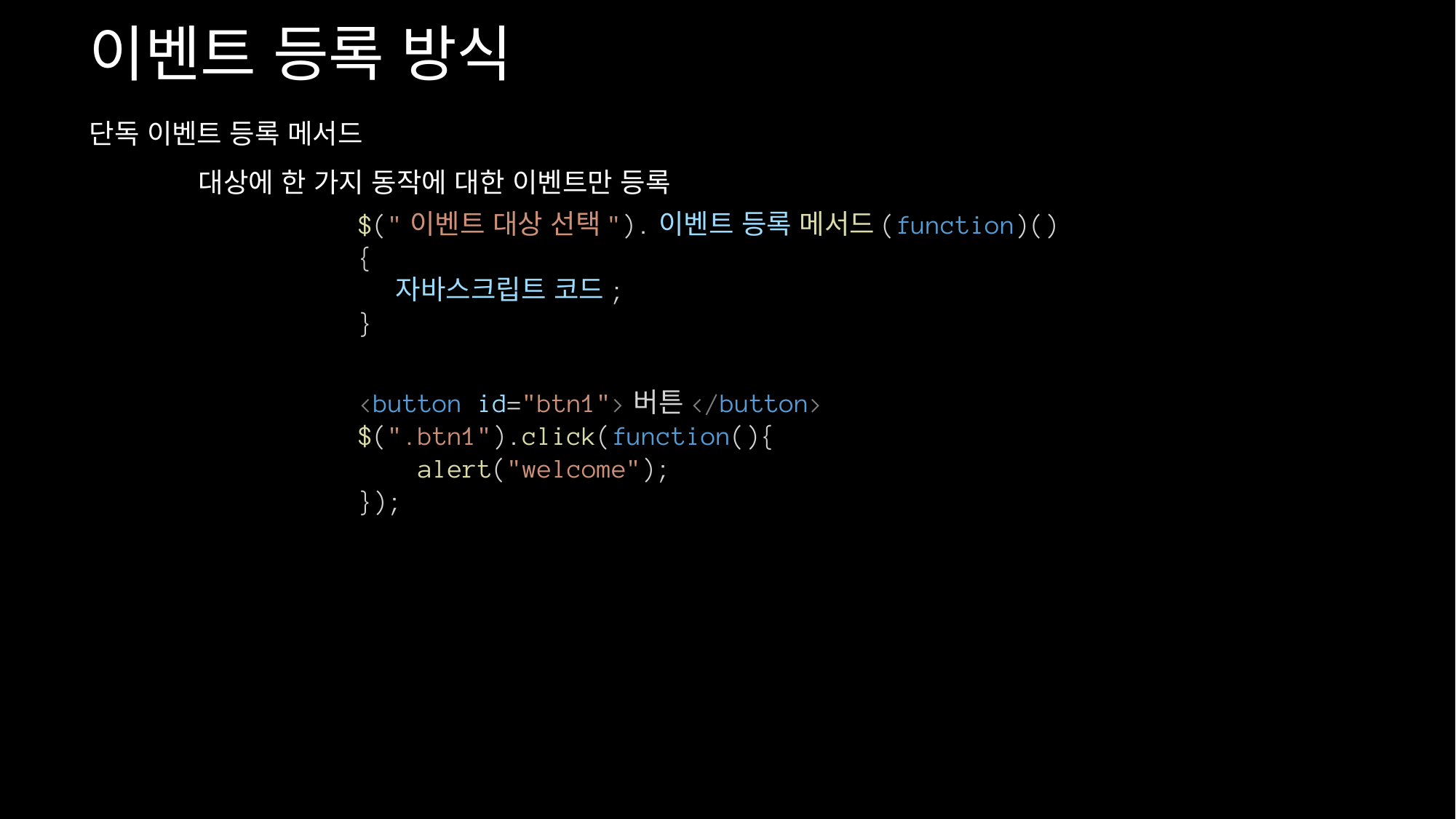

이벤트 등록 방식
단독 이벤트 등록 메서드
	대상에 한 가지 동작에 대한 이벤트만 등록

$("이벤트 대상 선택").이벤트 등록 메서드(function)(){
    자바스크립트 코드;
}
<button id="btn1">버튼</button>
$(".btn1").click(function(){
    alert("welcome");
});